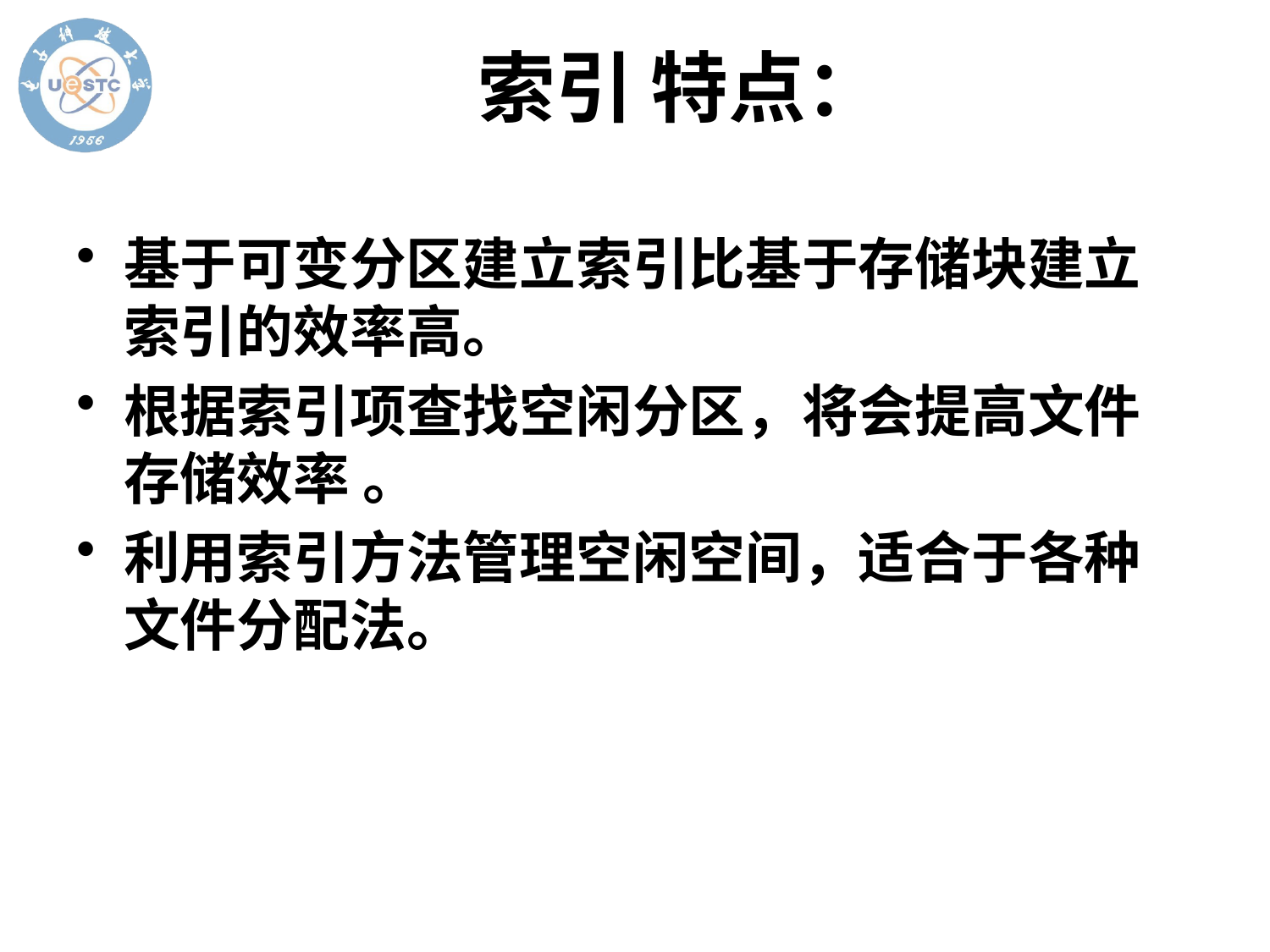

# 索引 特点：
基于可变分区建立索引比基于存储块建立索引的效率高。
根据索引项查找空闲分区，将会提高文件存储效率 。
利用索引方法管理空闲空间，适合于各种文件分配法。